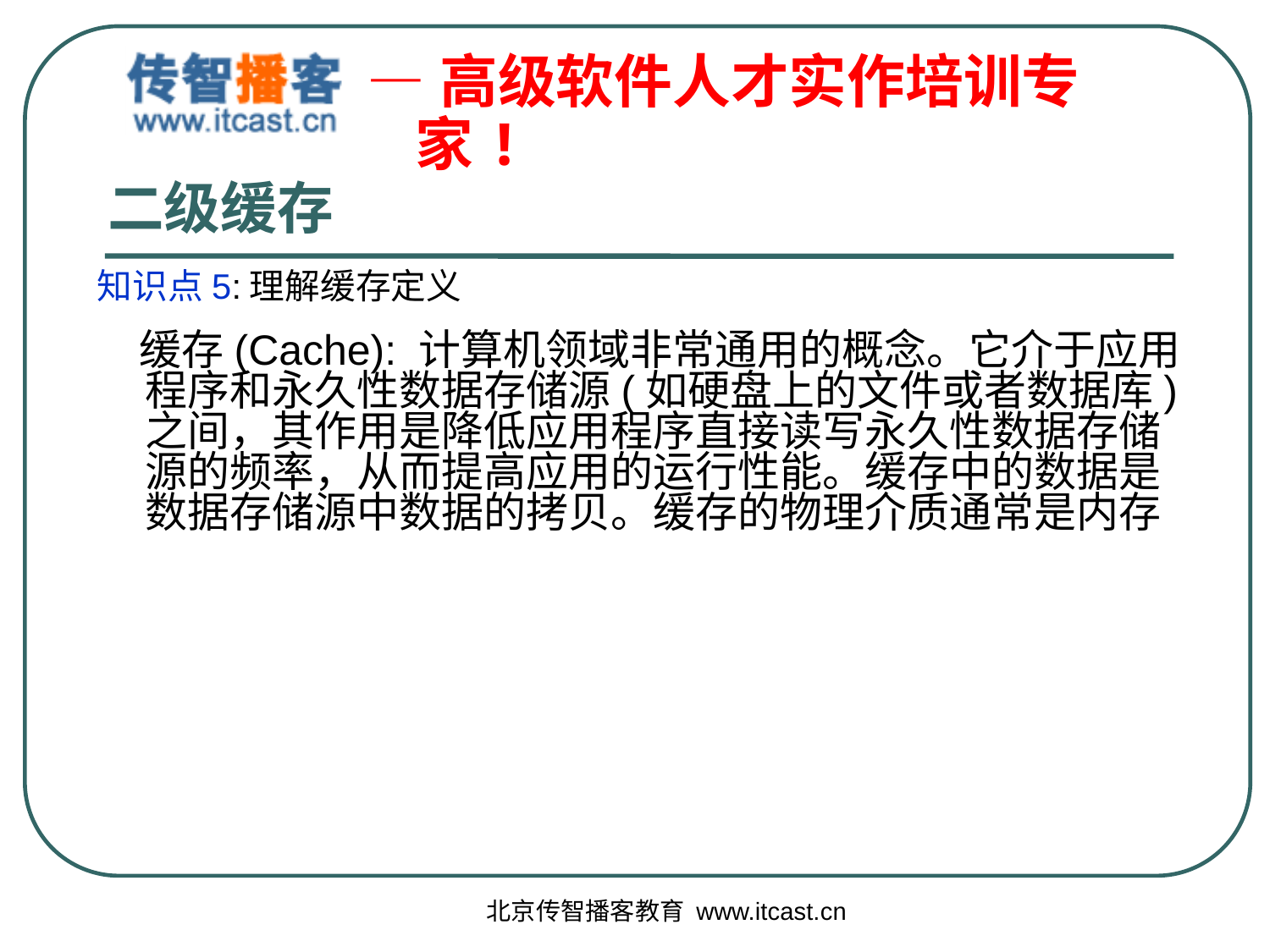

# 二级缓存
知识点5:理解缓存定义
    缓存(Cache): 计算机领域非常通用的概念。它介于应用程序和永久性数据存储源(如硬盘上的文件或者数据库)之间，其作用是降低应用程序直接读写永久性数据存储源的频率，从而提高应用的运行性能。缓存中的数据是数据存储源中数据的拷贝。缓存的物理介质通常是内存
北京传智播客教育 www.itcast.cn